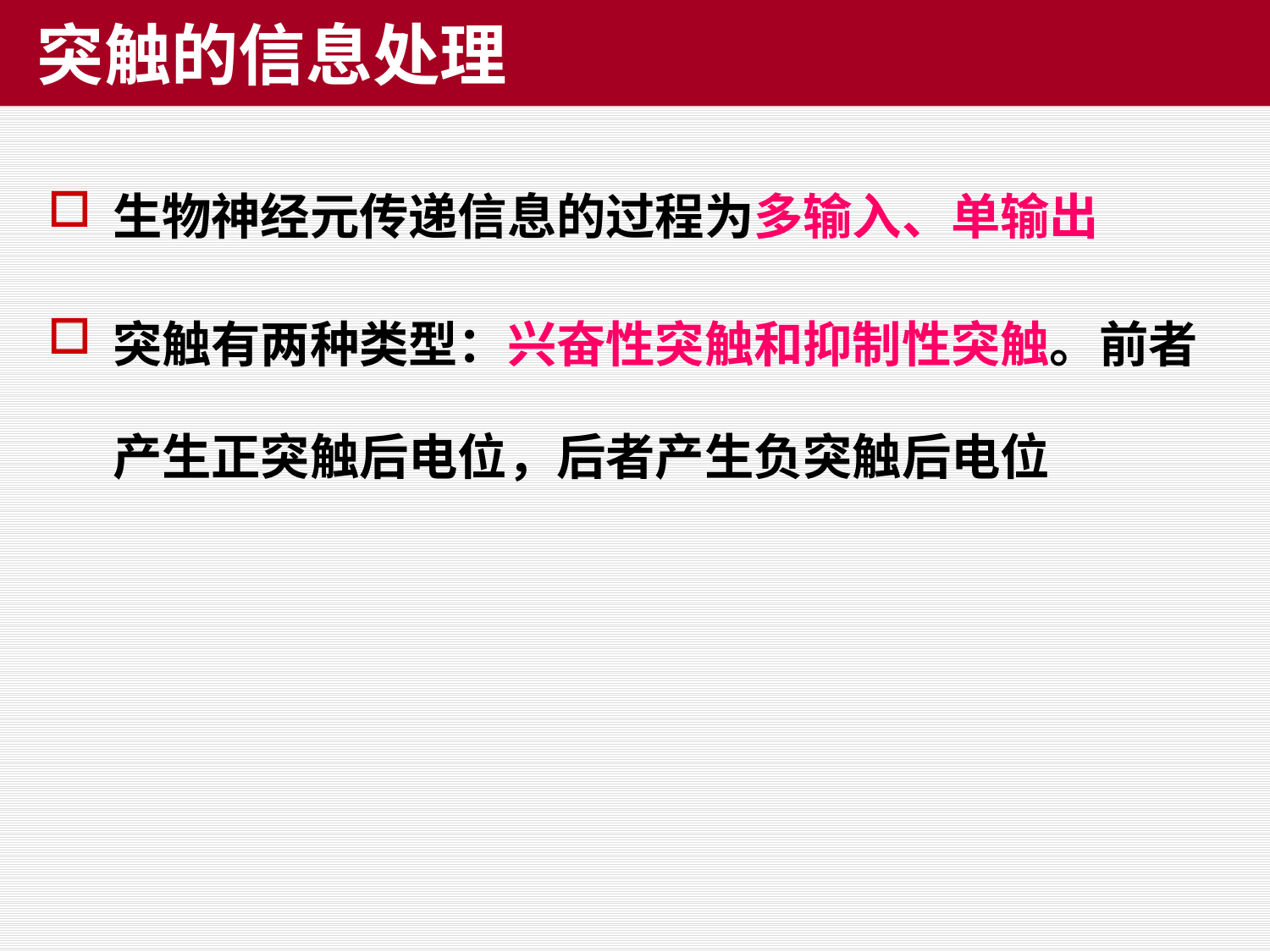

# 突触的信息处理
生物神经元传递信息的过程为多输入、单输出
突触有两种类型：兴奋性突触和抑制性突触。前者产生正突触后电位，后者产生负突触后电位